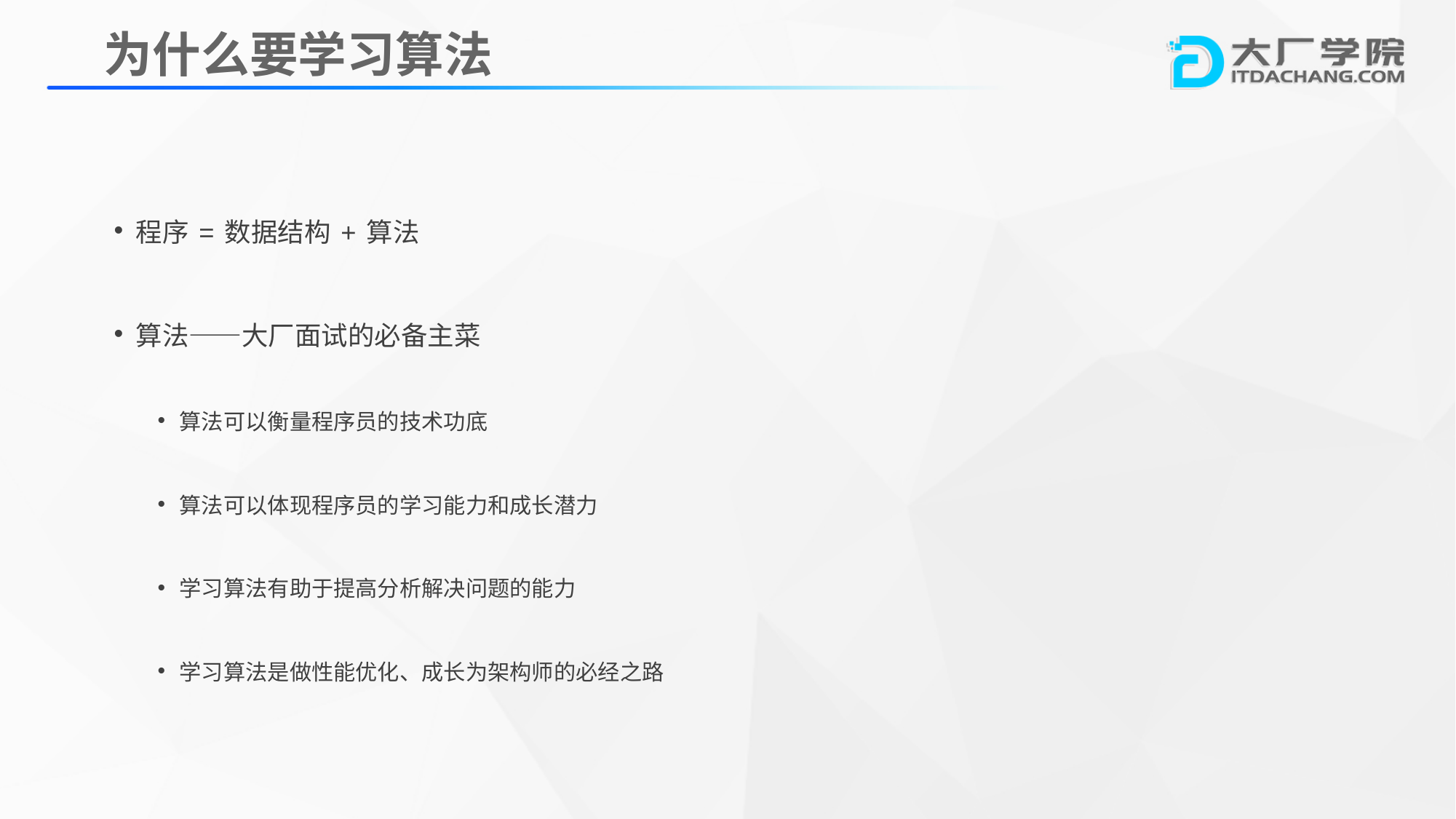

为什么要学习算法
程序 = 数据结构 + 算法
算法——大厂面试的必备主菜
算法可以衡量程序员的技术功底
算法可以体现程序员的学习能力和成长潜力
学习算法有助于提高分析解决问题的能力
学习算法是做性能优化、成长为架构师的必经之路